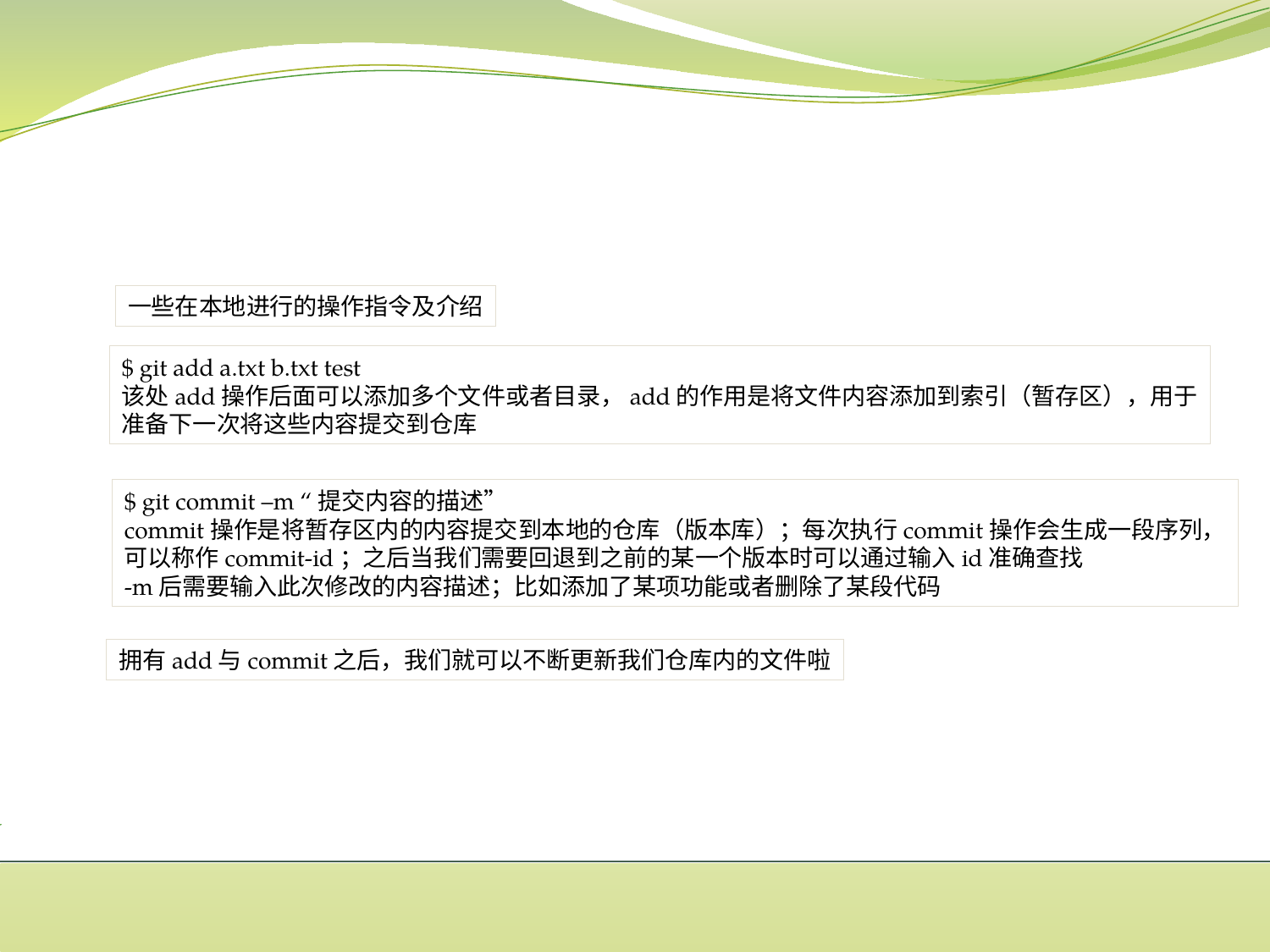

一些在本地进行的操作指令及介绍
$ git add a.txt b.txt test
该处add操作后面可以添加多个文件或者目录，add的作用是将文件内容添加到索引（暂存区），用于
准备下一次将这些内容提交到仓库
$ git commit –m “提交内容的描述”
commit操作是将暂存区内的内容提交到本地的仓库（版本库）；每次执行commit操作会生成一段序列，
可以称作commit-id；之后当我们需要回退到之前的某一个版本时可以通过输入id准确查找
-m后需要输入此次修改的内容描述；比如添加了某项功能或者删除了某段代码
拥有add与commit之后，我们就可以不断更新我们仓库内的文件啦